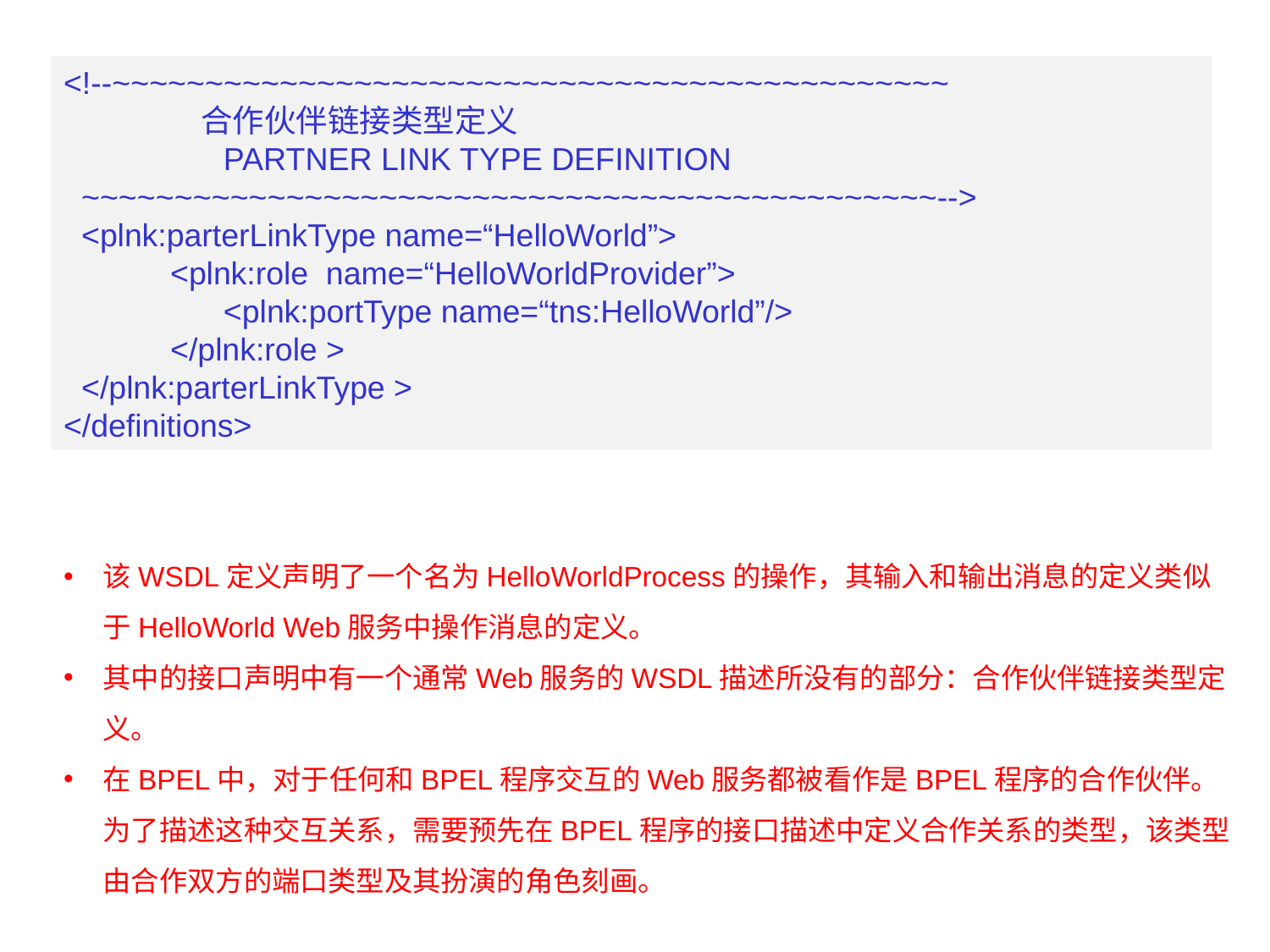

<!--~~~~~~~~~~~~~~~~~~~~~~~~~~~~~~~~~~~~~~~~~~~~~
                  合作伙伴链接类型定义
                  PARTNER LINK TYPE DEFINITION
  ~~~~~~~~~~~~~~~~~~~~~~~~~~~~~~~~~~~~~~~~~~~~~~-->
  <plnk:parterLinkType name=“HelloWorld”>
            <plnk:role  name=“HelloWorldProvider”>
                  <plnk:portType name=“tns:HelloWorld”/>
            </plnk:role >
  </plnk:parterLinkType >
</definitions>
该WSDL定义声明了一个名为HelloWorldProcess的操作，其输入和输出消息的定义类似于HelloWorld Web服务中操作消息的定义。
其中的接口声明中有一个通常Web服务的WSDL描述所没有的部分：合作伙伴链接类型定义。
在BPEL中，对于任何和BPEL程序交互的Web服务都被看作是BPEL程序的合作伙伴。为了描述这种交互关系，需要预先在BPEL程序的接口描述中定义合作关系的类型，该类型由合作双方的端口类型及其扮演的角色刻画。